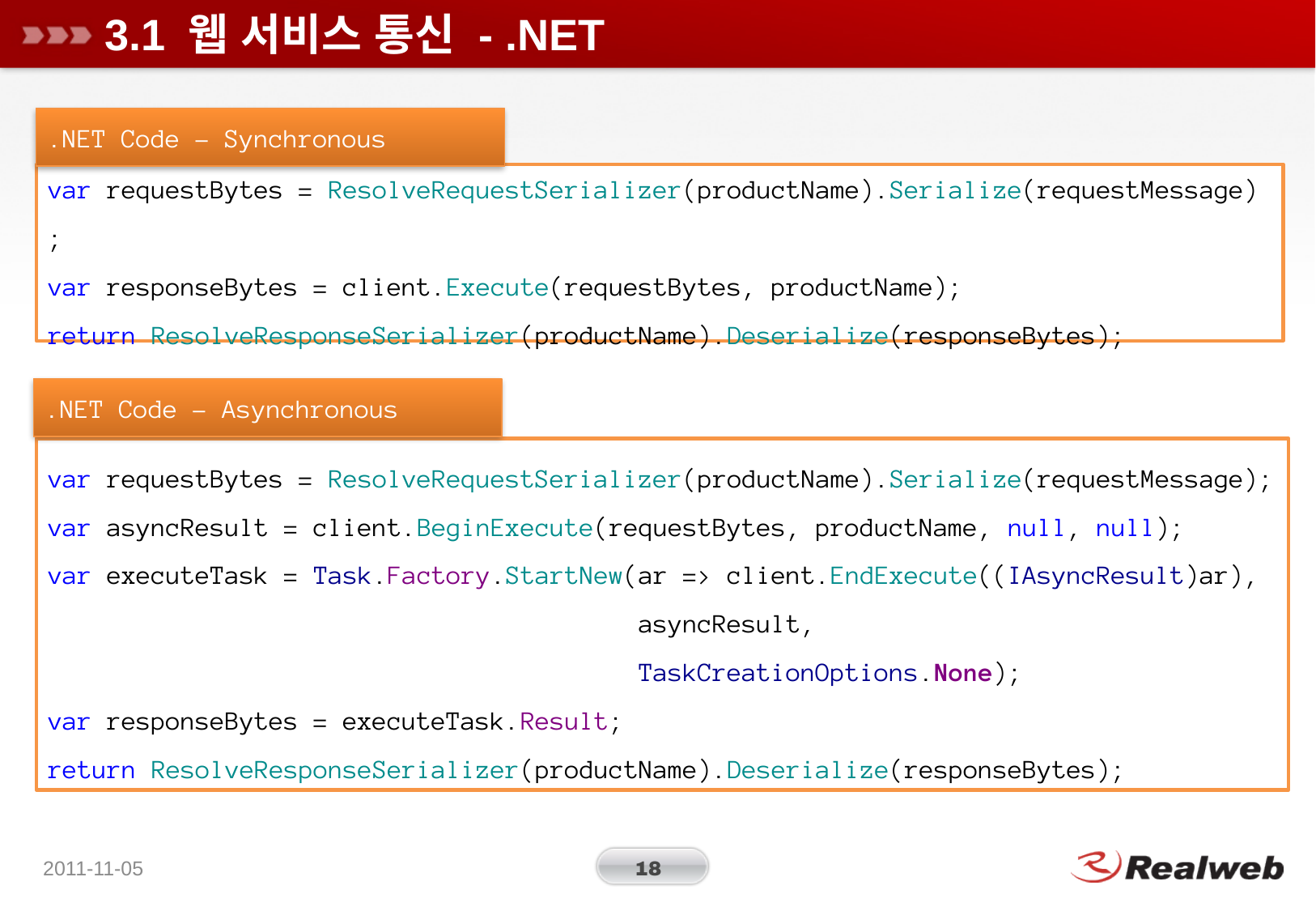

# 3.1 웹 서비스 통신 - .NET
.NET Code - Synchronous
var requestBytes = ResolveRequestSerializer(productName).Serialize(requestMessage);
var responseBytes = client.Execute(requestBytes, productName);
return ResolveResponseSerializer(productName).Deserialize(responseBytes);
.NET Code - Asynchronous
var requestBytes = ResolveRequestSerializer(productName).Serialize(requestMessage);
var asyncResult = client.BeginExecute(requestBytes, productName, null, null);
var executeTask = Task.Factory.StartNew(ar => client.EndExecute((IAsyncResult)ar),
                                        asyncResult,
                                        TaskCreationOptions.None);
var responseBytes = executeTask.Result;
return ResolveResponseSerializer(productName).Deserialize(responseBytes);
2011-11-05
18